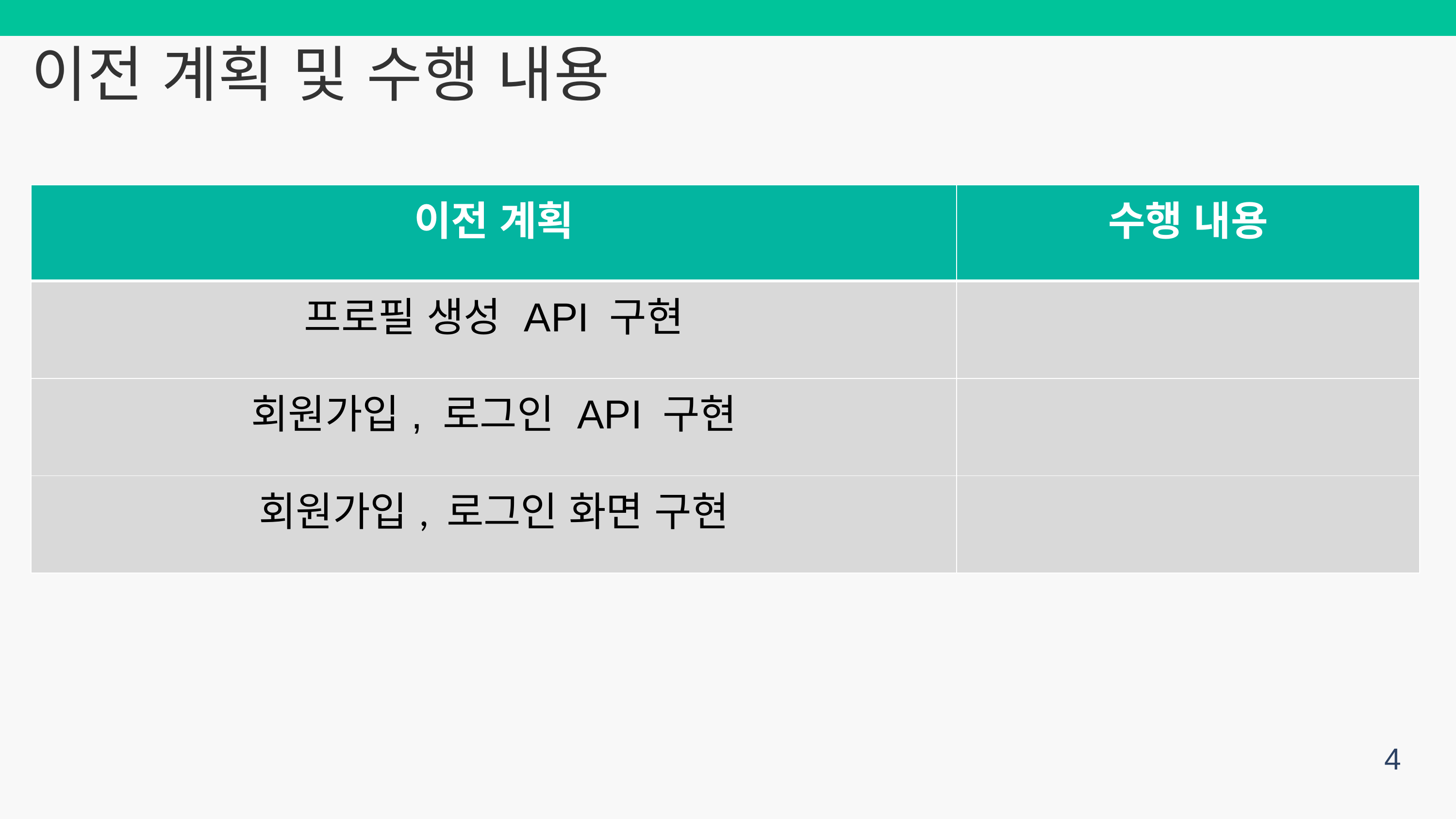

이전 계획 및 수행 내용
| 이전 계획 | 수행 내용 |
| --- | --- |
| 프로필 생성 API 구현 |  |
| 회원가입, 로그인 API 구현 |  |
| 회원가입, 로그인 화면 구현 |  |
4